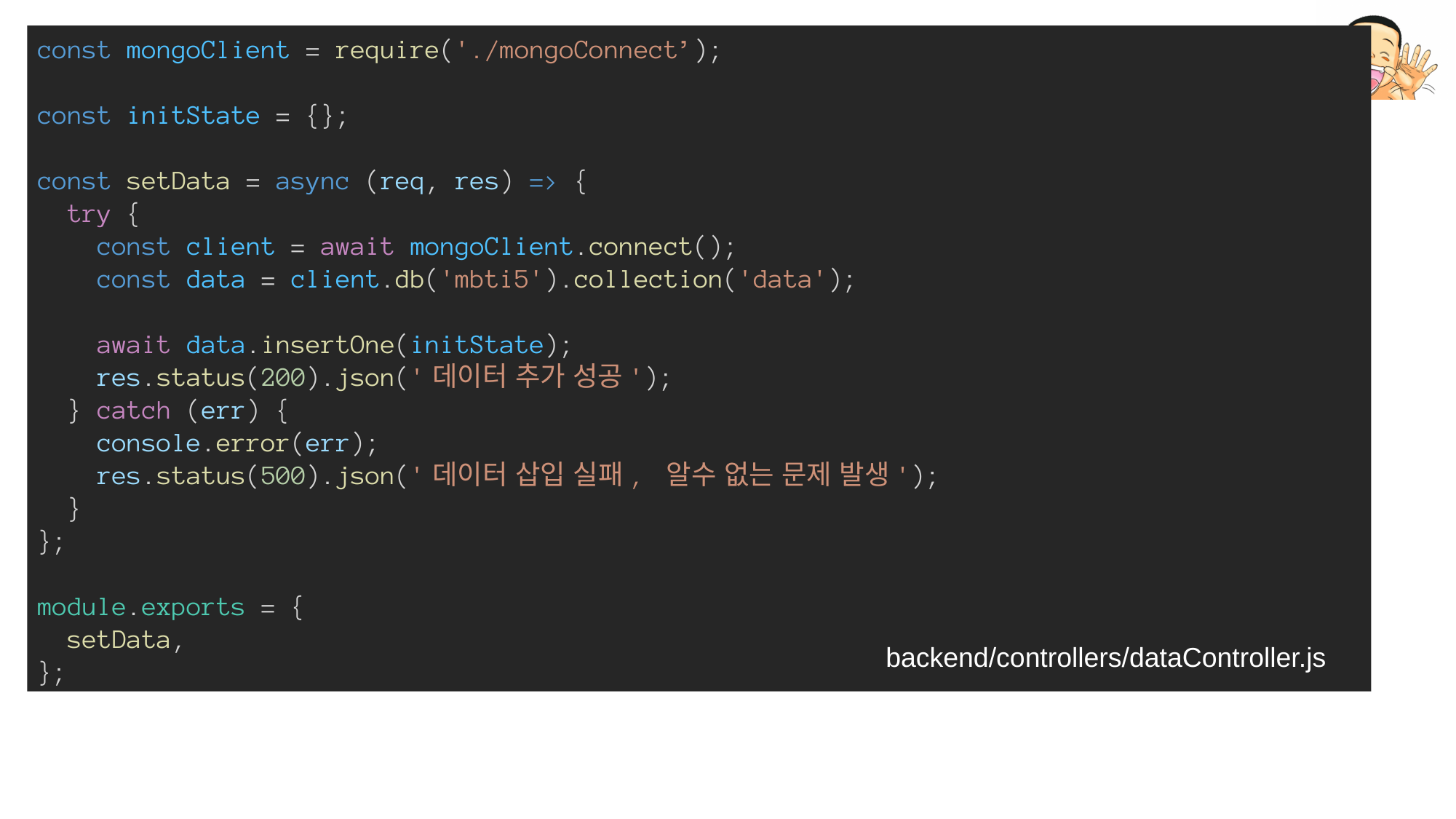

const mongoClient = require('./mongoConnect’);

const initState = {};

const setData = async (req, res) => {
  try {
    const client = await mongoClient.connect();
    const data = client.db('mbti5').collection('data');
    await data.insertOne(initState);
    res.status(200).json('데이터 추가 성공');
  } catch (err) {
    console.error(err);
    res.status(500).json('데이터 삽입 실패, 알수 없는 문제 발생');
  }
};
module.exports = {
  setData,
};
backend/controllers/dataController.js